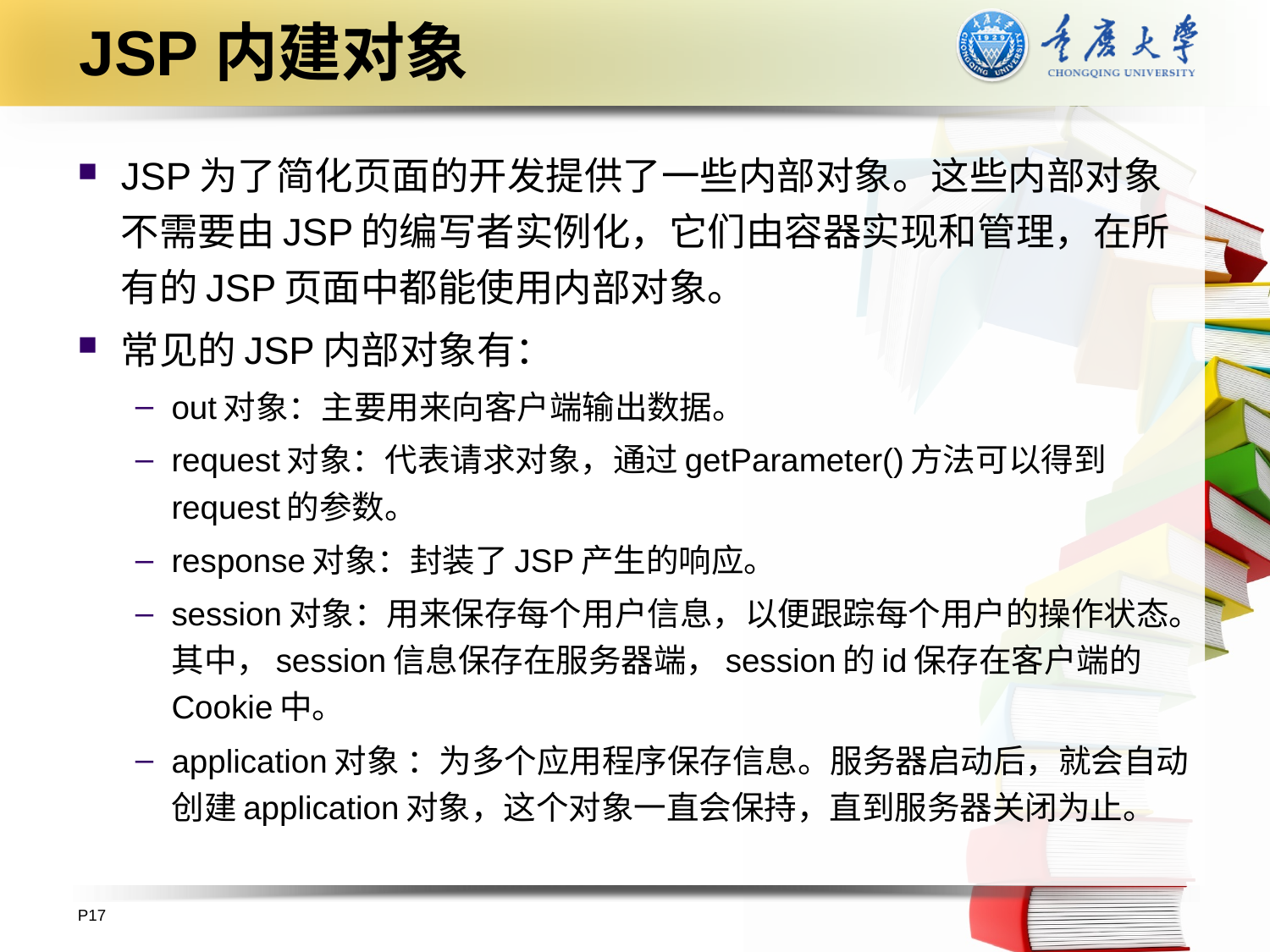

# JSP内建对象
JSP为了简化页面的开发提供了一些内部对象。这些内部对象不需要由JSP的编写者实例化，它们由容器实现和管理，在所有的JSP页面中都能使用内部对象。
常见的JSP内部对象有：
out对象：主要用来向客户端输出数据。
request对象：代表请求对象，通过getParameter()方法可以得到request的参数。
response对象：封装了JSP产生的响应。
session对象：用来保存每个用户信息，以便跟踪每个用户的操作状态。其中，session信息保存在服务器端，session的id保存在客户端的Cookie中。
application对象 ：为多个应用程序保存信息。服务器启动后，就会自动创建application对象，这个对象一直会保持，直到服务器关闭为止。

P17